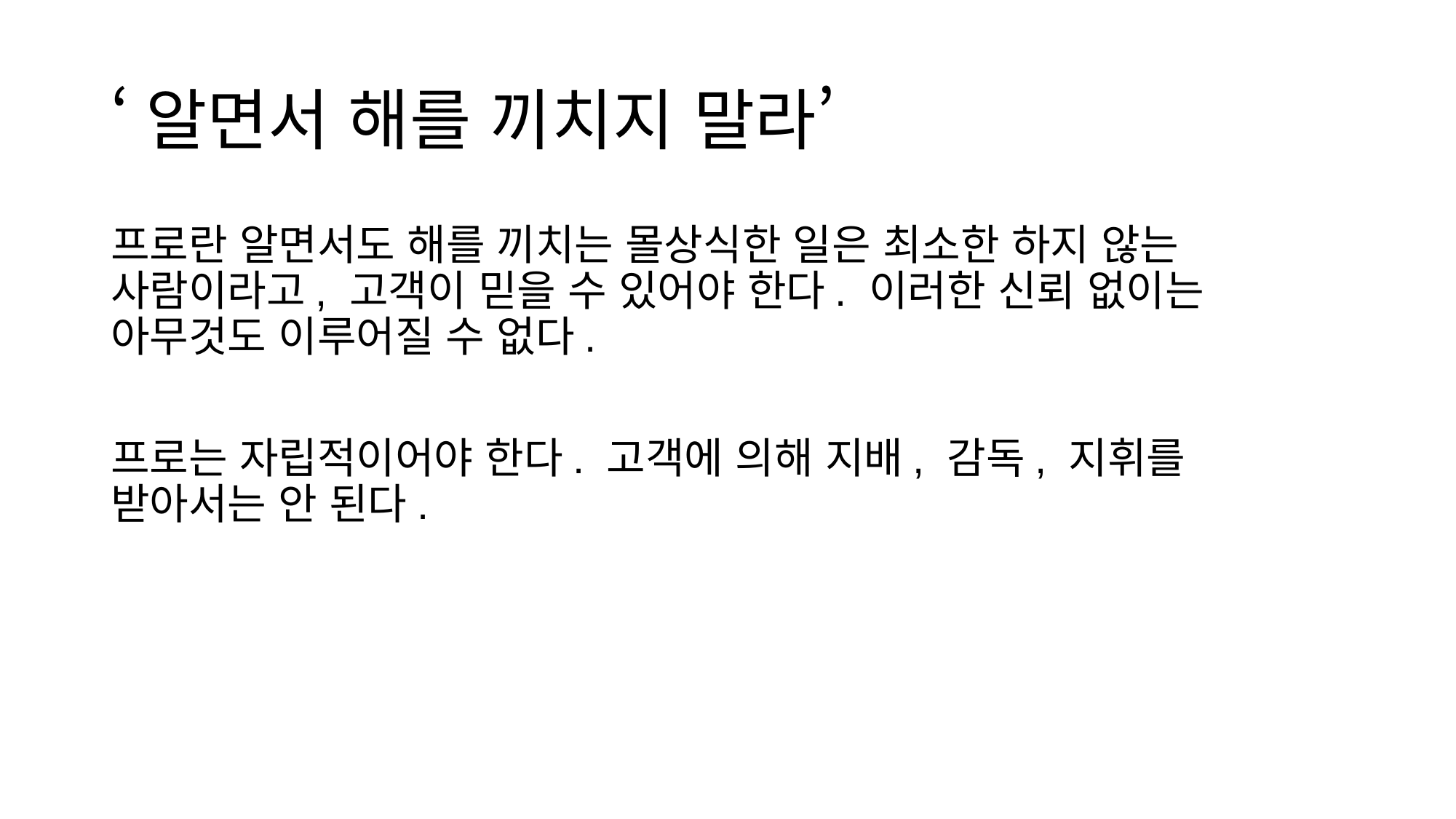

# ‘알면서 해를 끼치지 말라’
프로란 알면서도 해를 끼치는 몰상식한 일은 최소한 하지 않는 사람이라고, 고객이 믿을 수 있어야 한다. 이러한 신뢰 없이는 아무것도 이루어질 수 없다.

프로는 자립적이어야 한다. 고객에 의해 지배, 감독, 지휘를 받아서는 안 된다.